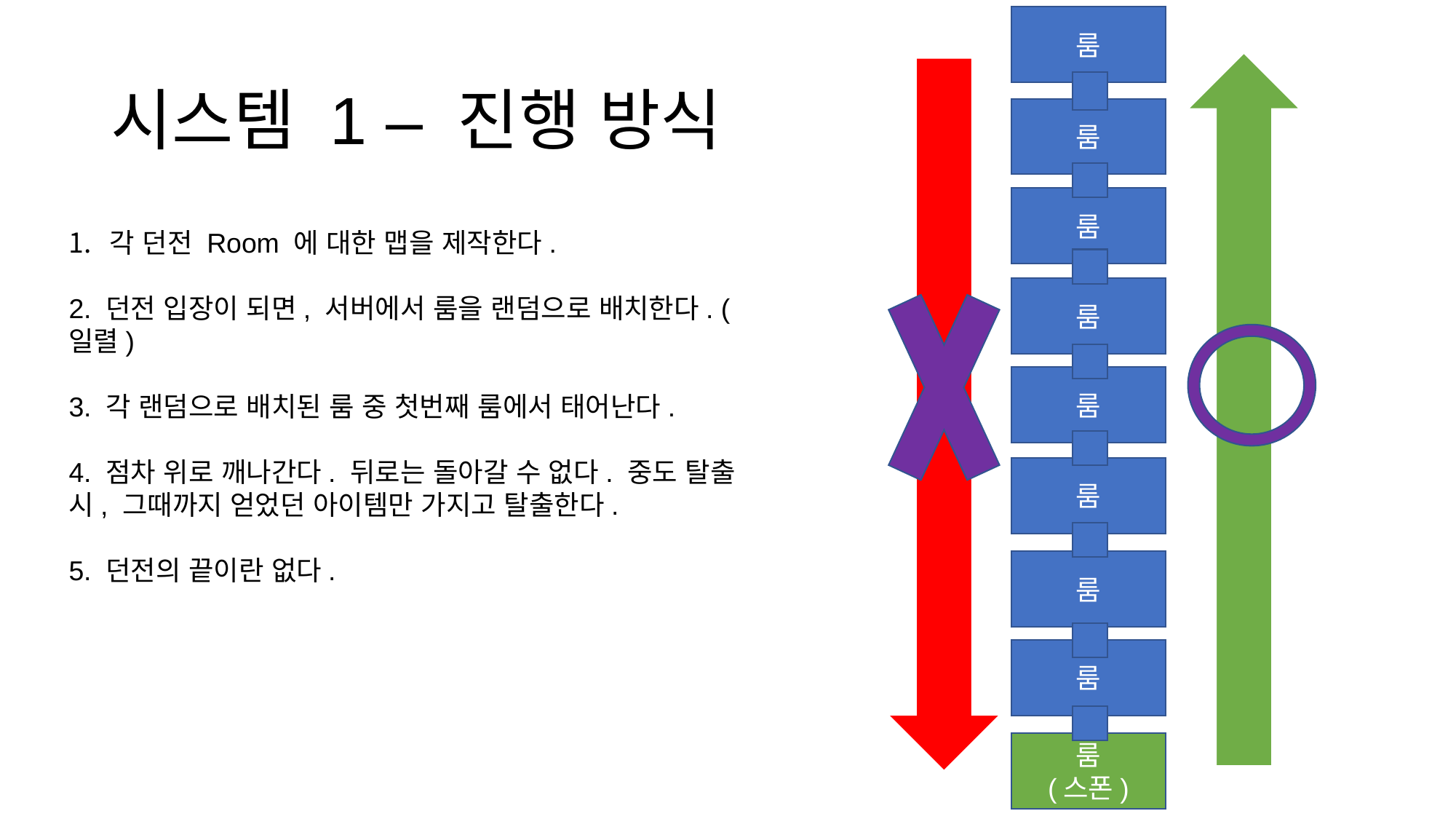

룸
# 시스템 1 – 진행 방식

룸

룸
각 던전 Room 에 대한 맵을 제작한다.

2. 던전 입장이 되면, 서버에서 룸을 랜덤으로 배치한다. (일렬)

3. 각 랜덤으로 배치된 룸 중 첫번째 룸에서 태어난다.

4. 점차 위로 깨나간다. 뒤로는 돌아갈 수 없다. 중도 탈출 시, 그때까지 얻었던 아이템만 가지고 탈출한다.

5. 던전의 끝이란 없다.

룸

룸

룸

룸

룸

룸
(스폰)